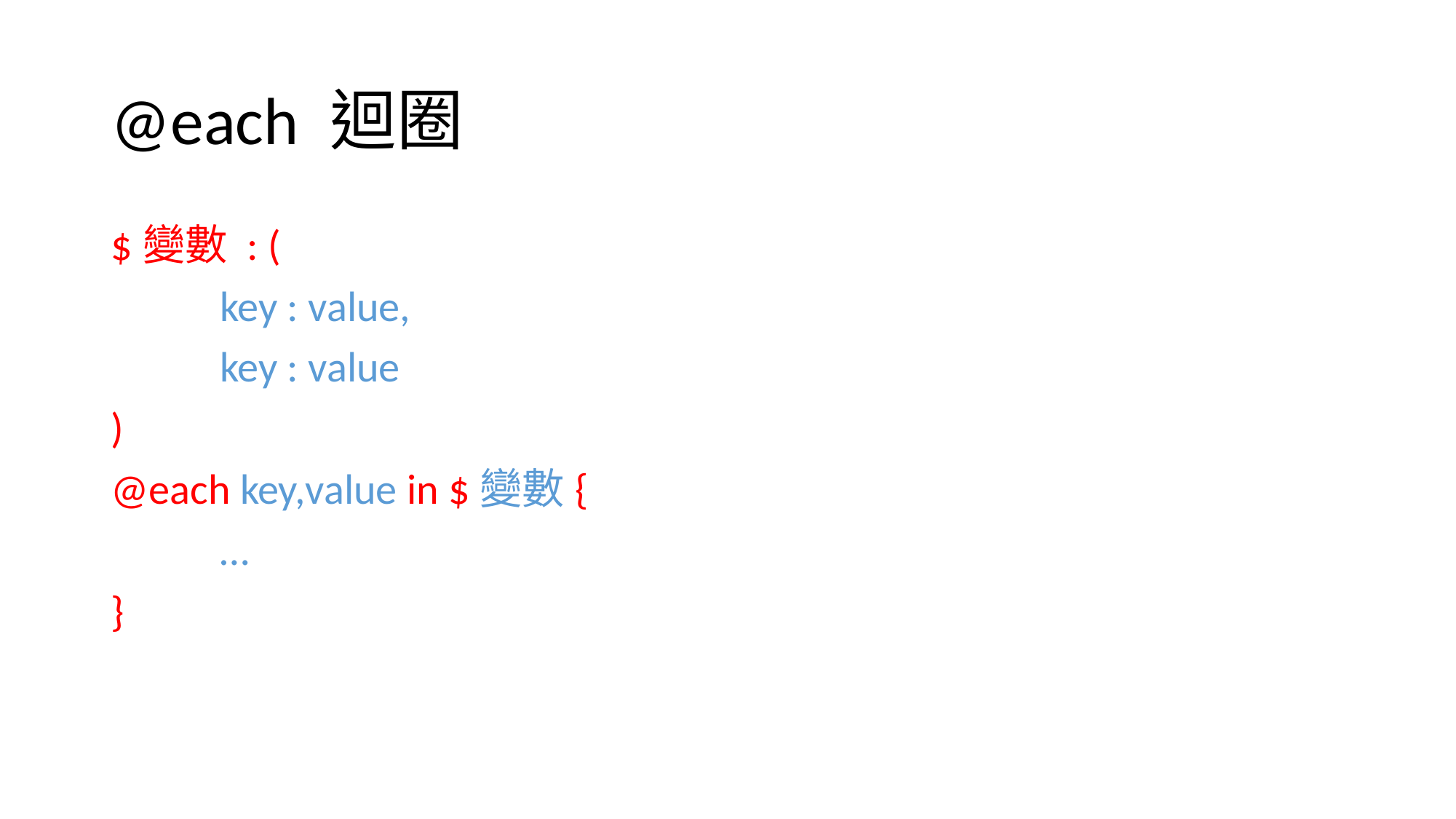

# @each 迴圈
$變數 : (
	key : value,
	key : value
)
@each key,value in $變數{
	…
}